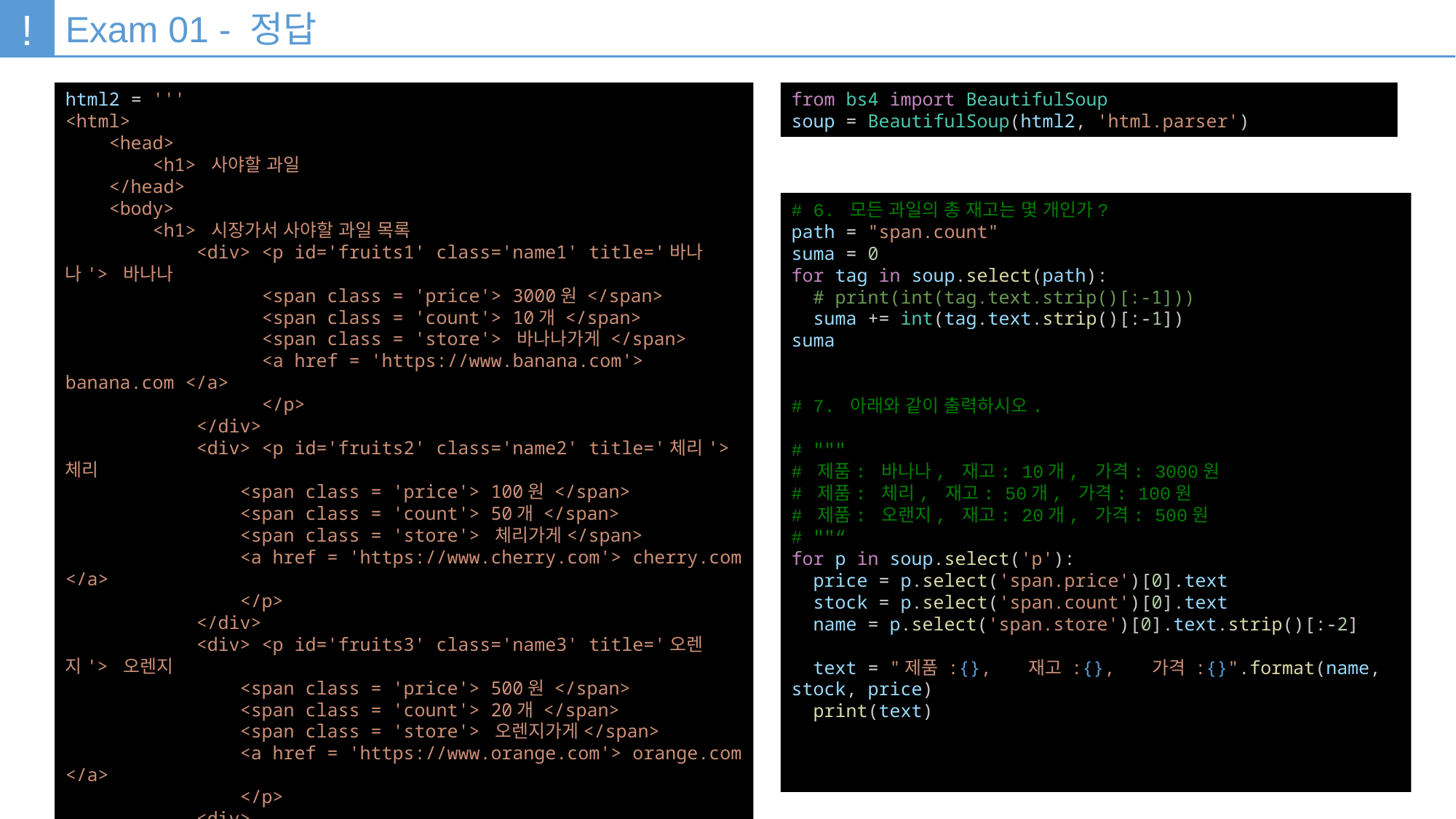

!
Exam 01 - 정답
from bs4 import BeautifulSoup
soup = BeautifulSoup(html2, 'html.parser')
html2 = '''
<html>
    <head>
        <h1> 사야할 과일
    </head>
    <body>
        <h1> 시장가서 사야할 과일 목록
            <div> <p id='fruits1' class='name1' title='바나나'> 바나나
                  <span class = 'price'> 3000원 </span>
                  <span class = 'count'> 10개 </span>
                  <span class = 'store'> 바나나가게 </span>
                  <a href = 'https://www.banana.com'> banana.com </a>
                  </p>
            </div>
            <div> <p id='fruits2' class='name2' title='체리'> 체리
                <span class = 'price'> 100원 </span>
                <span class = 'count'> 50개 </span>
                <span class = 'store'> 체리가게</span>
                <a href = 'https://www.cherry.com'> cherry.com </a>
                </p>
            </div>
            <div> <p id='fruits3' class='name3' title='오렌지'> 오렌지
                <span class = 'price'> 500원 </span>
                <span class = 'count'> 20개 </span>
                <span class = 'store'> 오렌지가게</span>
                <a href = 'https://www.orange.com'> orange.com </a>
                </p>
            <div>
    </body>
</html>
'''
# 6. 모든 과일의 총 재고는 몇 개인가?
path = "span.count"
suma = 0
for tag in soup.select(path):
  # print(int(tag.text.strip()[:-1]))
  suma += int(tag.text.strip()[:-1])
suma

# 7. 아래와 같이 출력하시오.

# """
# 제품: 바나나, 재고: 10개, 가격: 3000원
# 제품: 체리, 재고: 50개, 가격: 100원
# 제품: 오랜지, 재고: 20개, 가격: 500원
# ""“
for p in soup.select('p'):
  price = p.select('span.price')[0].text
  stock = p.select('span.count')[0].text
  name = p.select('span.store')[0].text.strip()[:-2]
  text = "제품 :{},   재고 :{},   가격 :{}".format(name, stock, price)
  print(text)